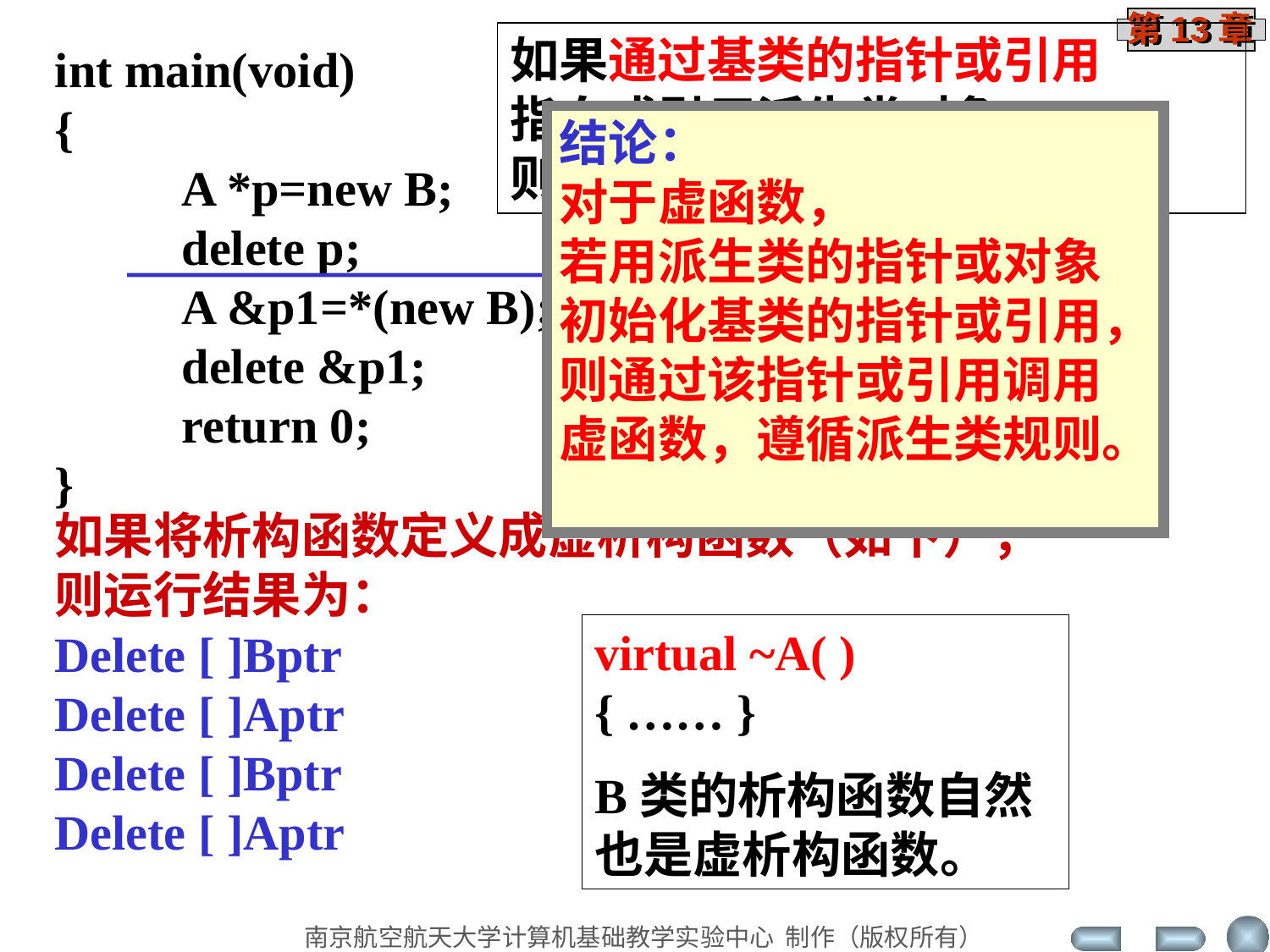

如果通过基类的指针或引用
指向或引用派生类对象。
则输出是？
int main(void)
{
	A *p=new B;
	delete p;
	A &p1=*(new B);
	delete &p1;
	return 0;
}
结论：
对于虚函数，
若用派生类的指针或对象
初始化基类的指针或引用，
则通过该指针或引用调用
虚函数，遵循派生类规则。

输出结果：
Delete [ ]Aptr
Delete [ ]Aptr

如果将析构函数定义成虚析构函数（如下），
则运行结果为：
Delete [ ]Bptr
Delete [ ]Aptr
Delete [ ]Bptr
Delete [ ]Aptr
virtual ~A( )
{ …… }
B类的析构函数自然也是虚析构函数。